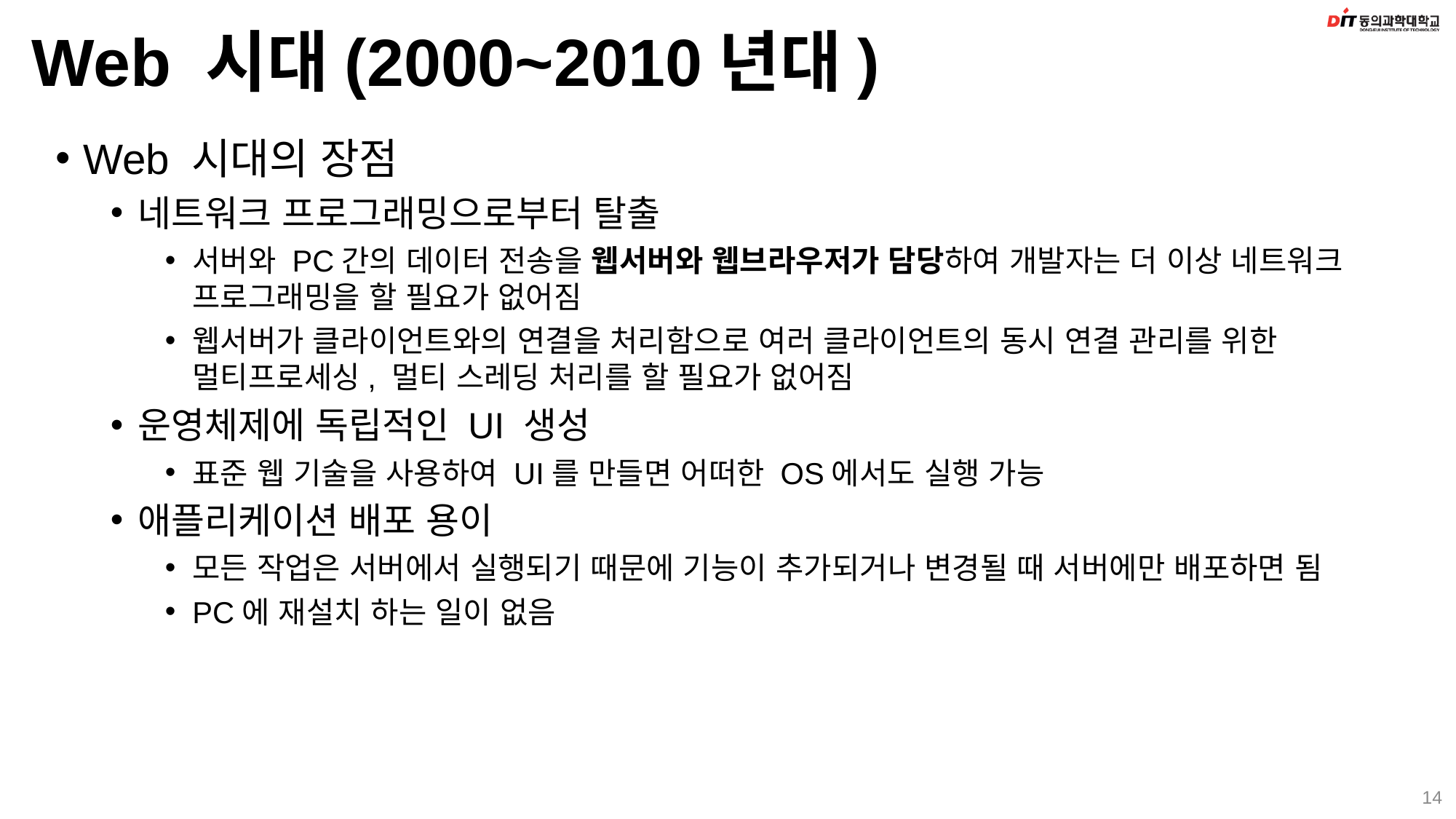

# Web 시대(2000~2010년대)
Web 시대의 장점
네트워크 프로그래밍으로부터 탈출
서버와 PC간의 데이터 전송을 웹서버와 웹브라우저가 담당하여 개발자는 더 이상 네트워크 프로그래밍을 할 필요가 없어짐
웹서버가 클라이언트와의 연결을 처리함으로 여러 클라이언트의 동시 연결 관리를 위한 멀티프로세싱, 멀티 스레딩 처리를 할 필요가 없어짐
운영체제에 독립적인 UI 생성
표준 웹 기술을 사용하여 UI를 만들면 어떠한 OS에서도 실행 가능
애플리케이션 배포 용이
모든 작업은 서버에서 실행되기 때문에 기능이 추가되거나 변경될 때 서버에만 배포하면 됨
PC에 재설치 하는 일이 없음

14